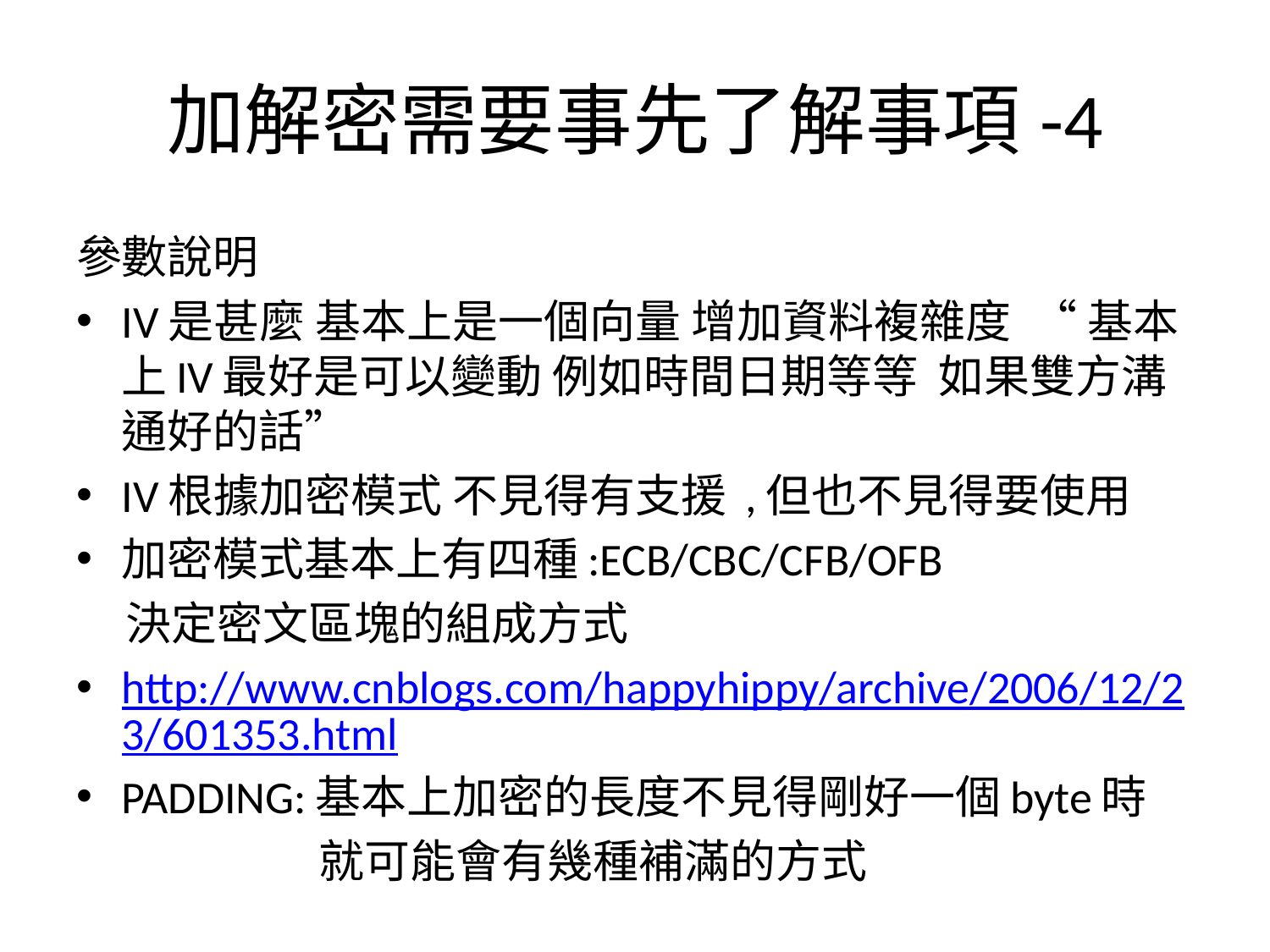

# 加解密需要事先了解事項-4
參數說明
IV是甚麼 基本上是一個向量 增加資料複雜度  “ 基本上IV最好是可以變動 例如時間日期等等  如果雙方溝通好的話”
IV根據加密模式 不見得有支援 ,但也不見得要使用
加密模式基本上有四種:ECB/CBC/CFB/OFB
    決定密文區塊的組成方式
http://www.cnblogs.com/happyhippy/archive/2006/12/23/601353.html
PADDING:基本上加密的長度不見得剛好一個byte時
                       就可能會有幾種補滿的方式